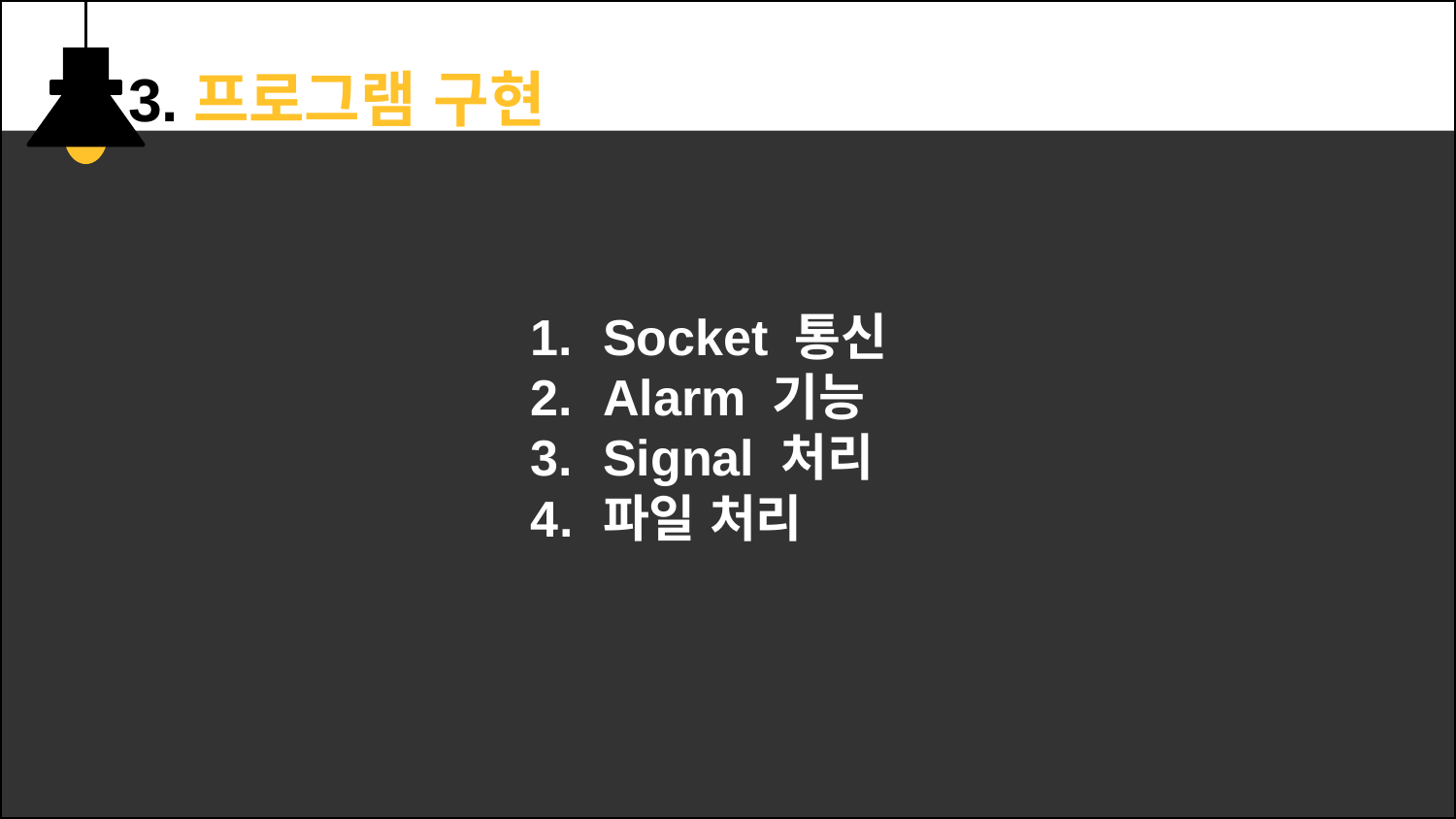

3.프로그램 구현

Socket 통신
Alarm 기능
Signal 처리
파일 처리